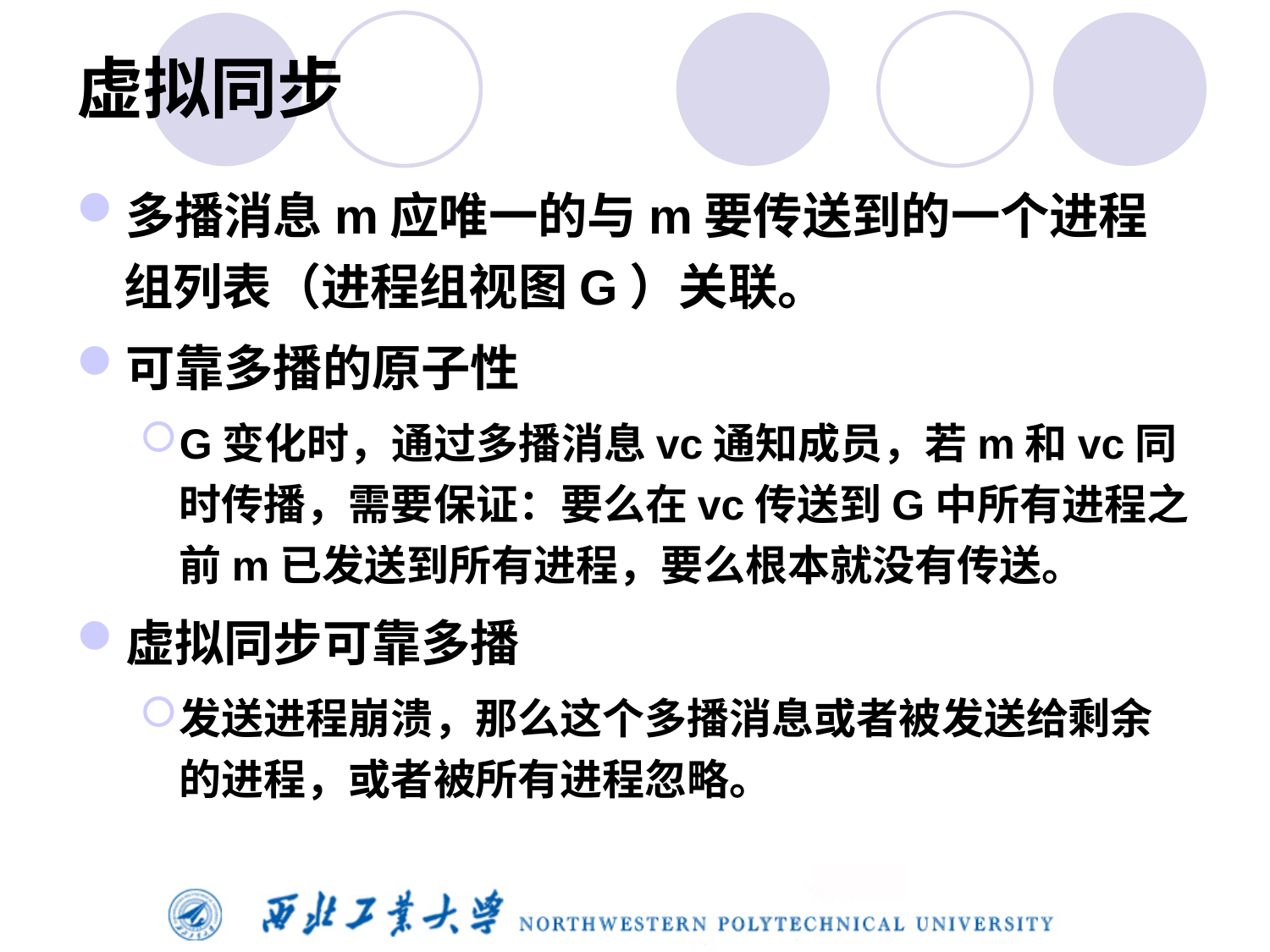

# 虚拟同步
多播消息m应唯一的与m要传送到的一个进程组列表（进程组视图G）关联。
可靠多播的原子性
G变化时，通过多播消息vc通知成员，若m和vc同时传播，需要保证：要么在vc传送到G中所有进程之前m已发送到所有进程，要么根本就没有传送。
虚拟同步可靠多播
发送进程崩溃，那么这个多播消息或者被发送给剩余的进程，或者被所有进程忽略。